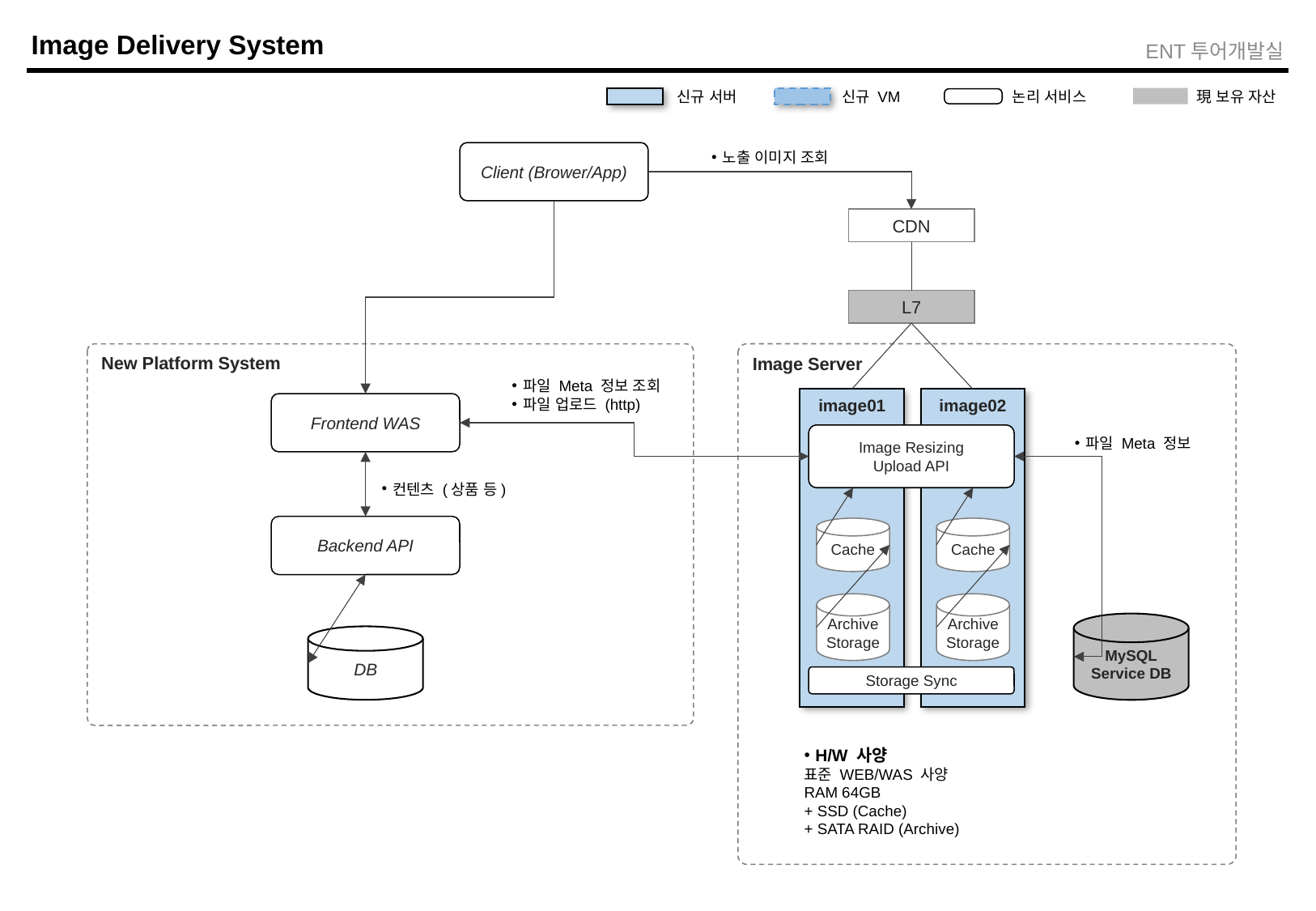

# Image Delivery System
ENT투어개발실
신규 서버
신규 VM
논리 서비스
現 보유 자산

노출 이미지 조회
Client (Brower/App)
CDN
L7
New Platform System
Image Server
파일 Meta 정보 조회
파일 업로드 (http)
image01
image02
Frontend WAS
Image Resizing
Upload API
파일 Meta 정보
컨텐츠 (상품 등)
Backend API
Cache
Cache
Archive
Storage
Archive
Storage
MySQL
Service DB
DB
Storage Sync
H/W 사양
표준 WEB/WAS 사양
RAM 64GB
+ SSD (Cache)
+ SATA RAID (Archive)